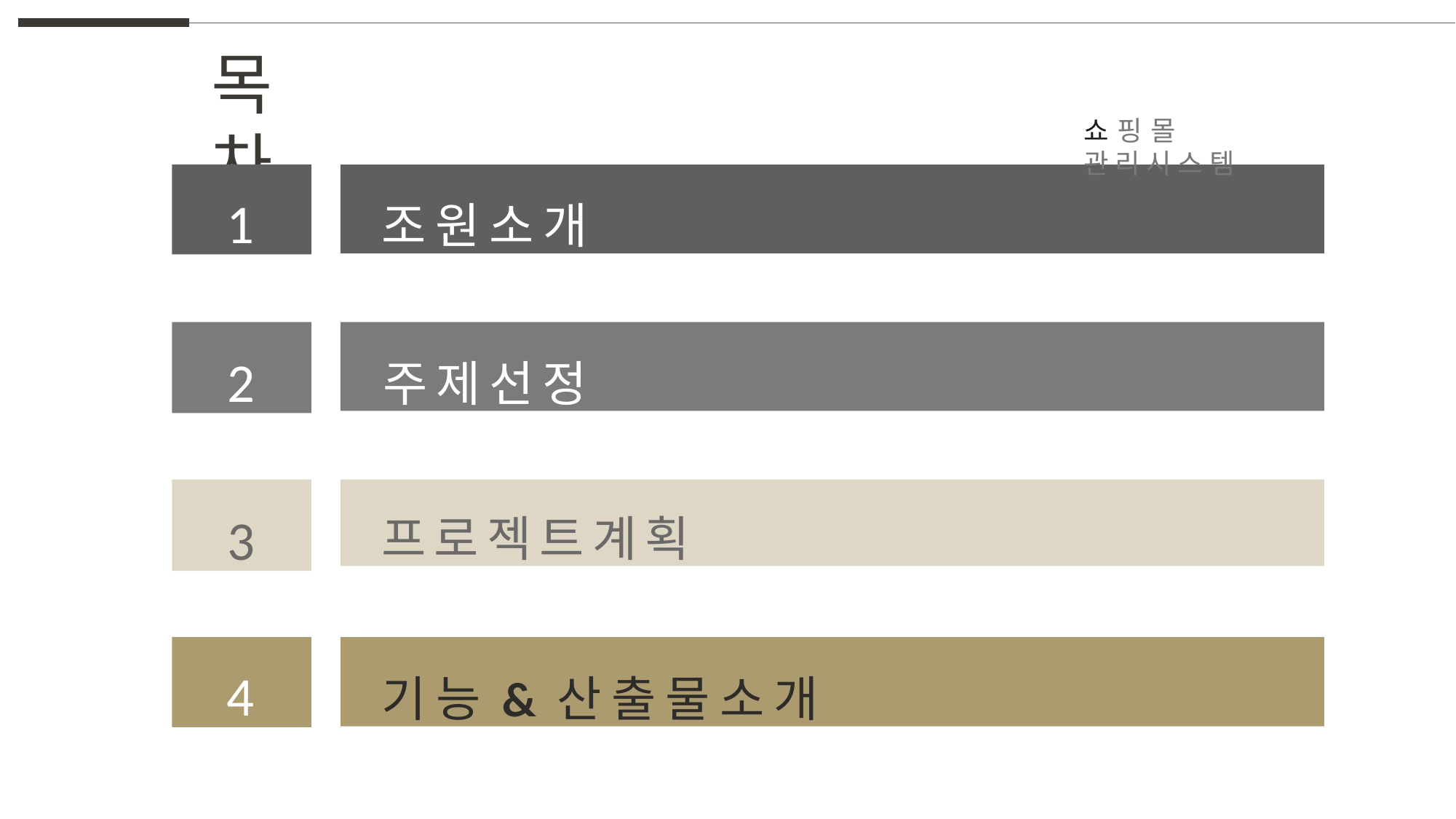

# 목 차.
쇼핑몰 관리시스템
1
조원소개
2
주제선정
3
프로젝트계획
4
기능&산출물소개